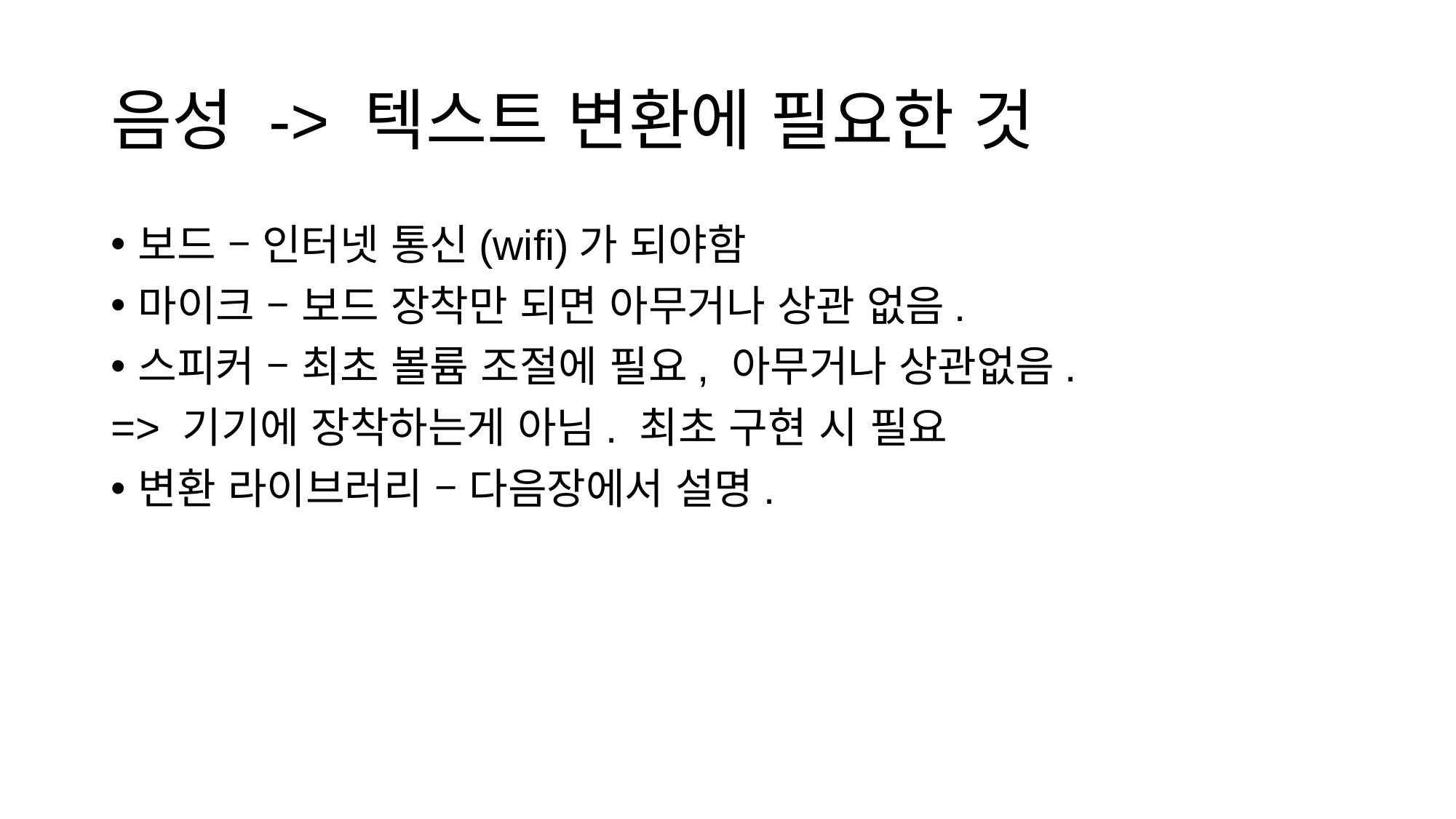

# 음성 -> 텍스트 변환에 필요한 것
보드 – 인터넷 통신(wifi)가 되야함
마이크 – 보드 장착만 되면 아무거나 상관 없음.
스피커 – 최초 볼륨 조절에 필요, 아무거나 상관없음.
=> 기기에 장착하는게 아님. 최초 구현 시 필요
변환 라이브러리 – 다음장에서 설명.